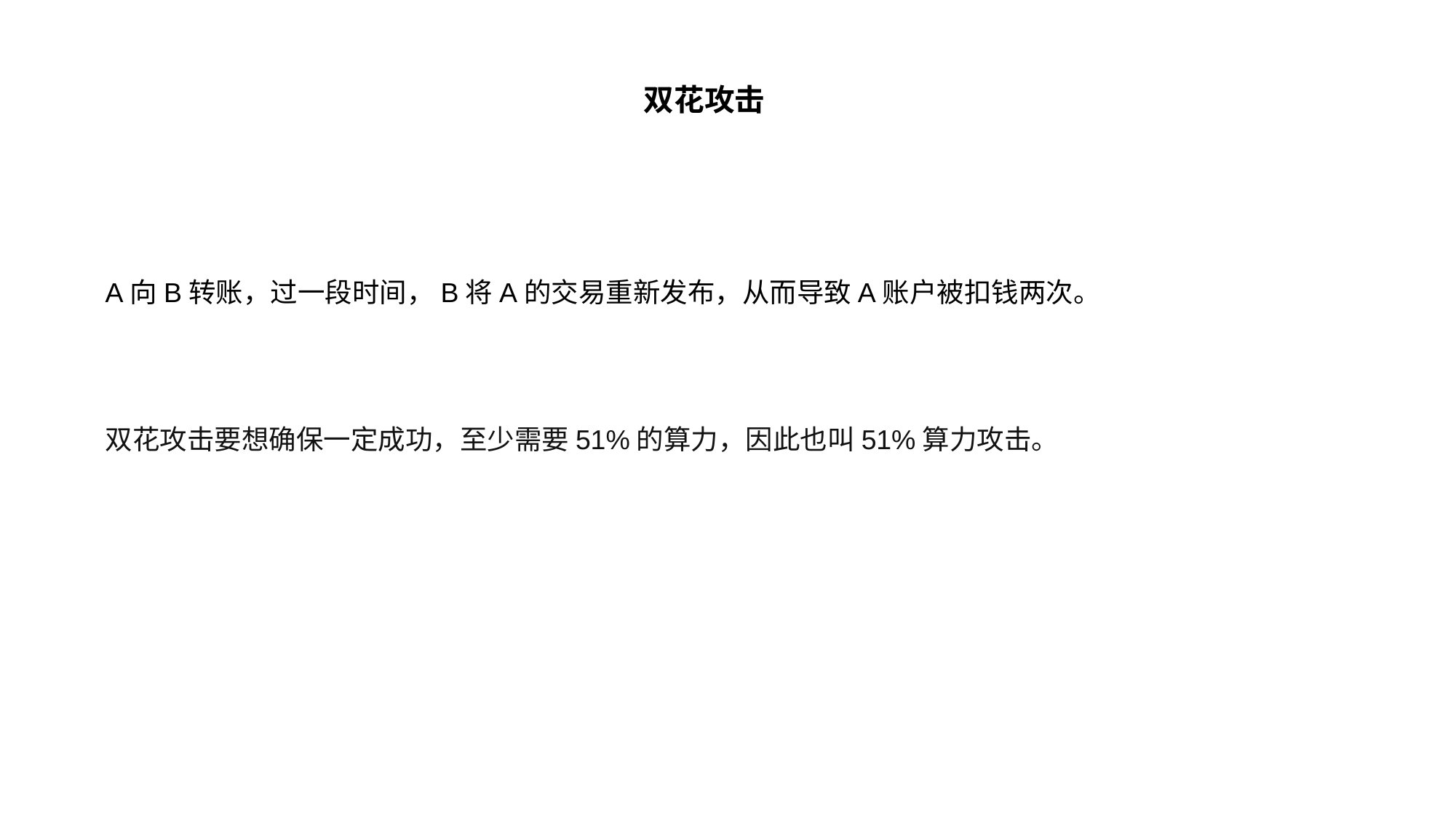

双花攻击
A向B转账，过一段时间，B将A的交易重新发布，从而导致A账户被扣钱两次。
双花攻击要想确保一定成功，至少需要51%的算力，因此也叫51%算力攻击。